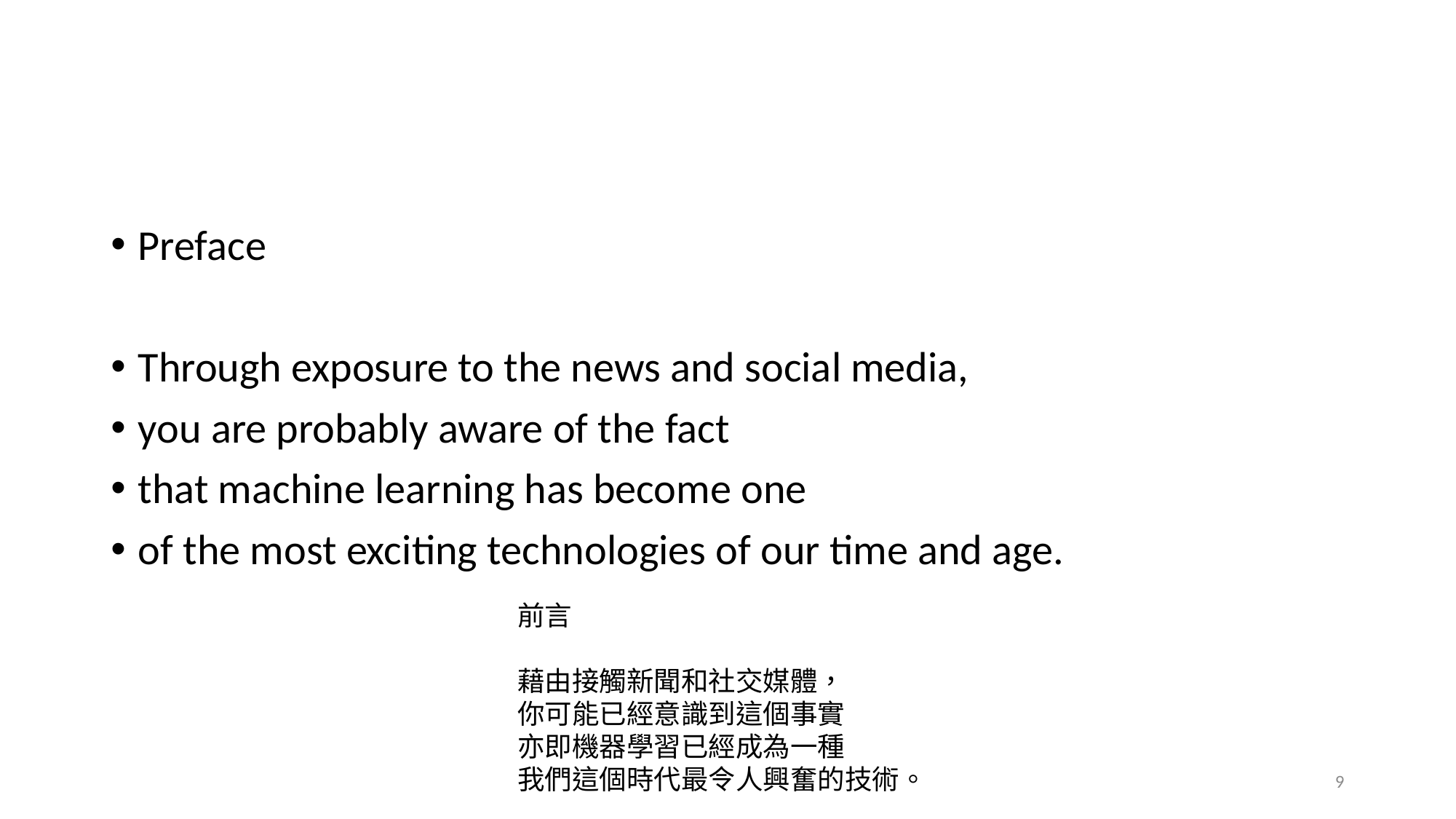

#
Preface

Through exposure to the news and social media,
you are probably aware of the fact
that machine learning has become one
of the most exciting technologies of our time and age.
前言

藉由接觸新聞和社交媒體，
你可能已經意識到這個事實
亦即機器學習已經成為一種
我們這個時代最令人興奮的技術。
9